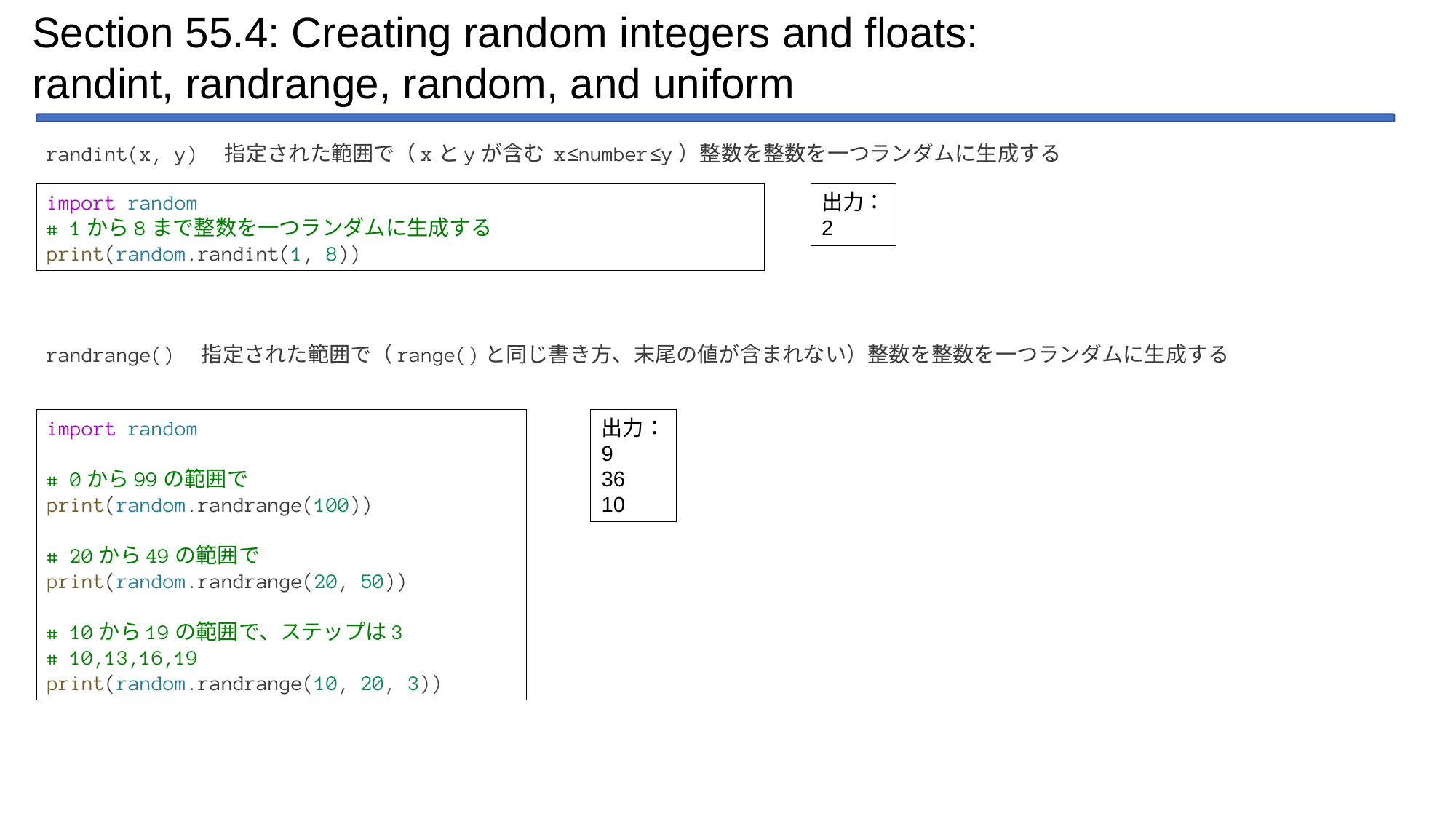

Section 55.4: Creating random integers and floats:
randint, randrange, random, and uniform

randint(x, y)　指定された範囲で（xとyが含む x≤number≤y）整数を整数を一つランダムに生成する
import random
# 1から8まで整数を一つランダムに生成する
print(random.randint(1, 8))
出力：
2
randrange()　指定された範囲で（range()と同じ書き方、末尾の値が含まれない）整数を整数を一つランダムに生成する
import random
# 0から99の範囲で
print(random.randrange(100))
# 20から49の範囲で
print(random.randrange(20, 50))
# 10から19の範囲で、ステップは3
# 10,13,16,19
print(random.randrange(10, 20, 3))
出力：
9
36
10